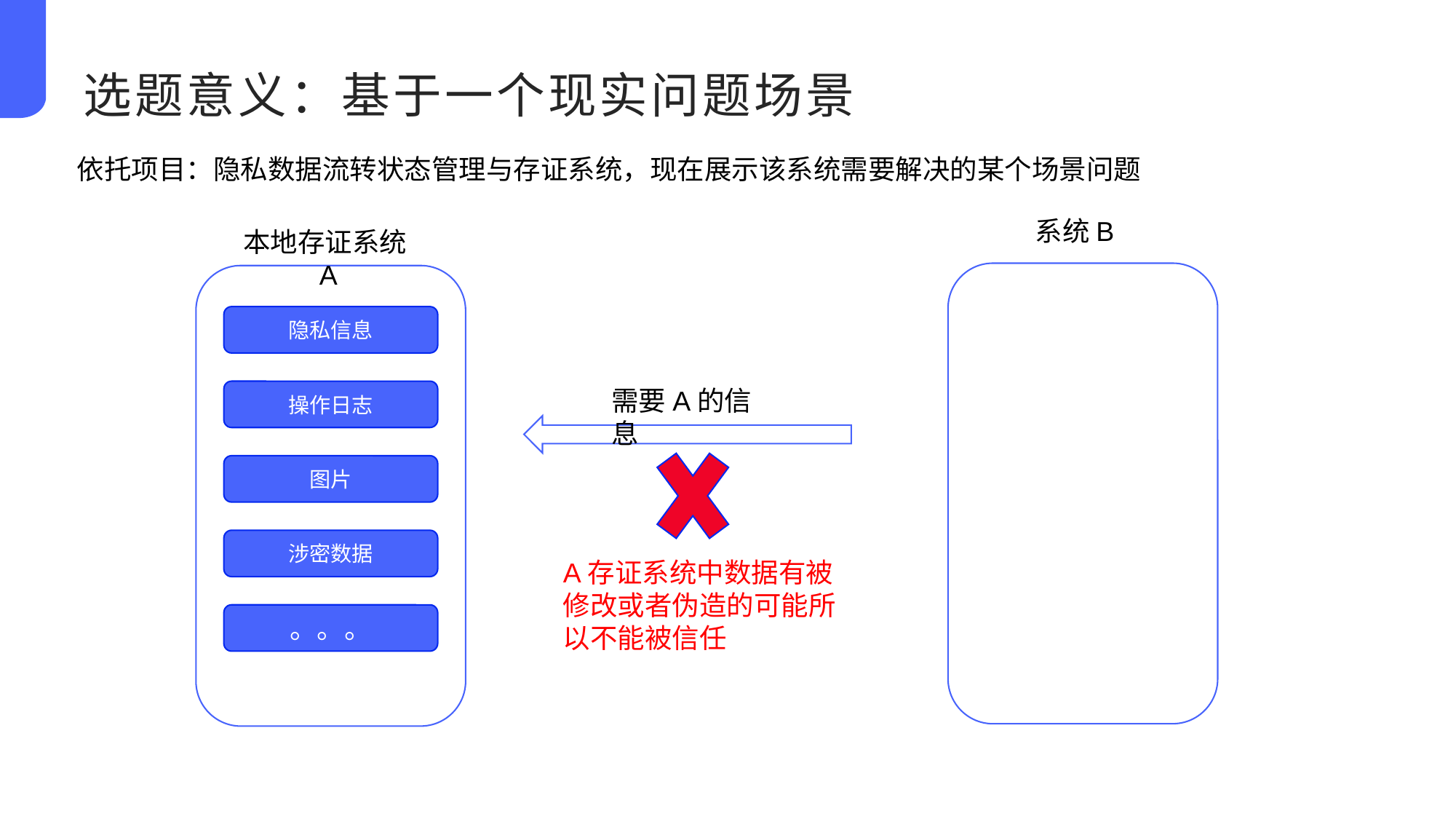

选题意义：基于一个现实问题场景
依托项目：隐私数据流转状态管理与存证系统，现在展示该系统需要解决的某个场景问题
系统B
本地存证系统A

隐私信息
需要A的信息
操作日志

图片
涉密数据
A存证系统中数据有被修改或者伪造的可能所以不能被信任
。。。